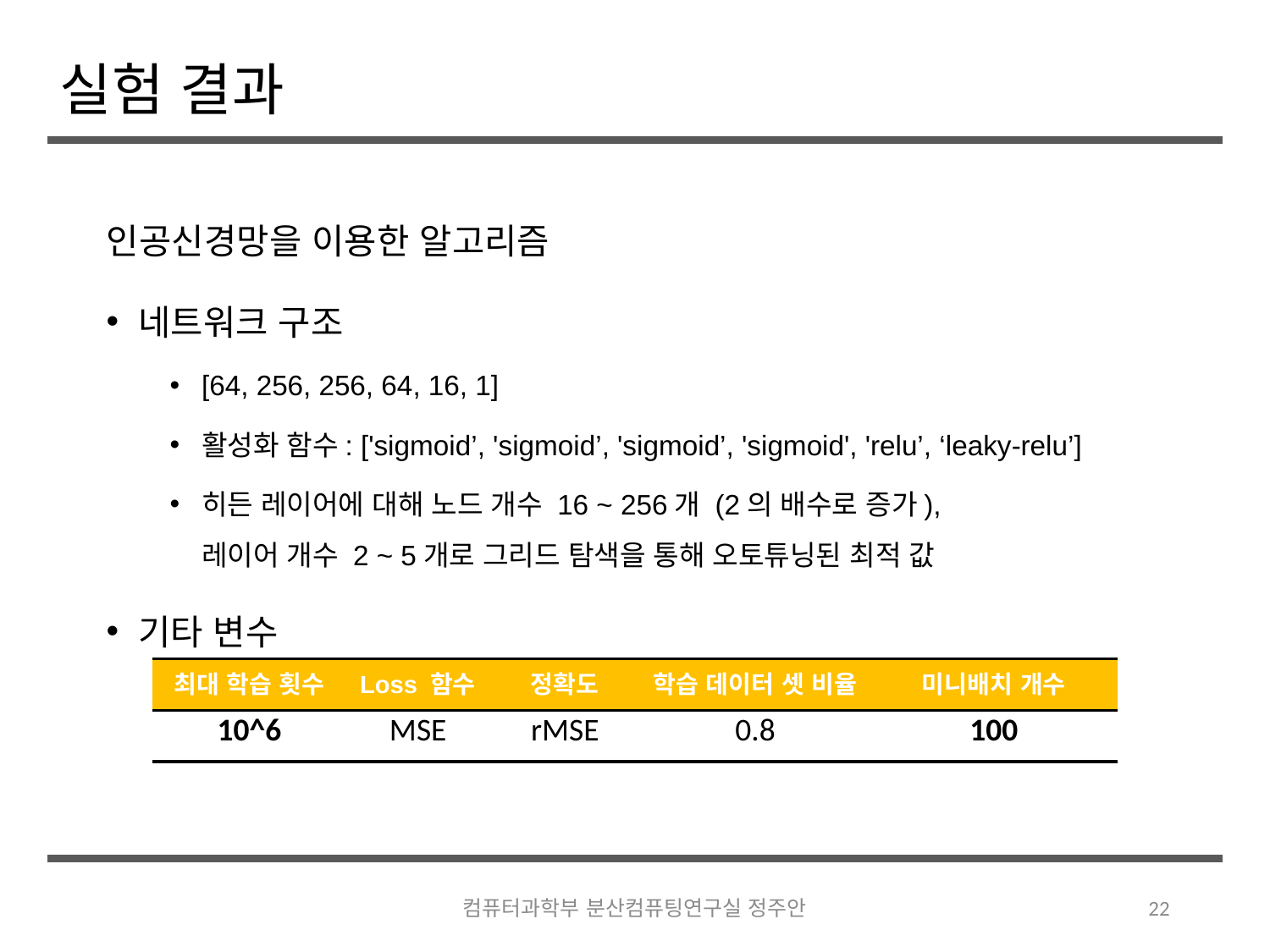

# 실험 결과
인공신경망을 이용한 알고리즘
네트워크 구조
[64, 256, 256, 64, 16, 1]
활성화 함수: ['sigmoid’, 'sigmoid’, 'sigmoid’, 'sigmoid', 'relu’, ‘leaky-relu’]
히든 레이어에 대해 노드 개수 16 ~ 256개 (2의 배수로 증가),
레이어 개수 2 ~ 5개로 그리드 탐색을 통해 오토튜닝된 최적 값
기타 변수

| 최대 학습 횟수 | Loss 함수 | 정확도 | 학습 데이터 셋 비율 | 미니배치 개수 |
| --- | --- | --- | --- | --- |
| 10^6 | MSE | rMSE | 0.8 | 100 |
컴퓨터과학부 분산컴퓨팅연구실 정주안
22